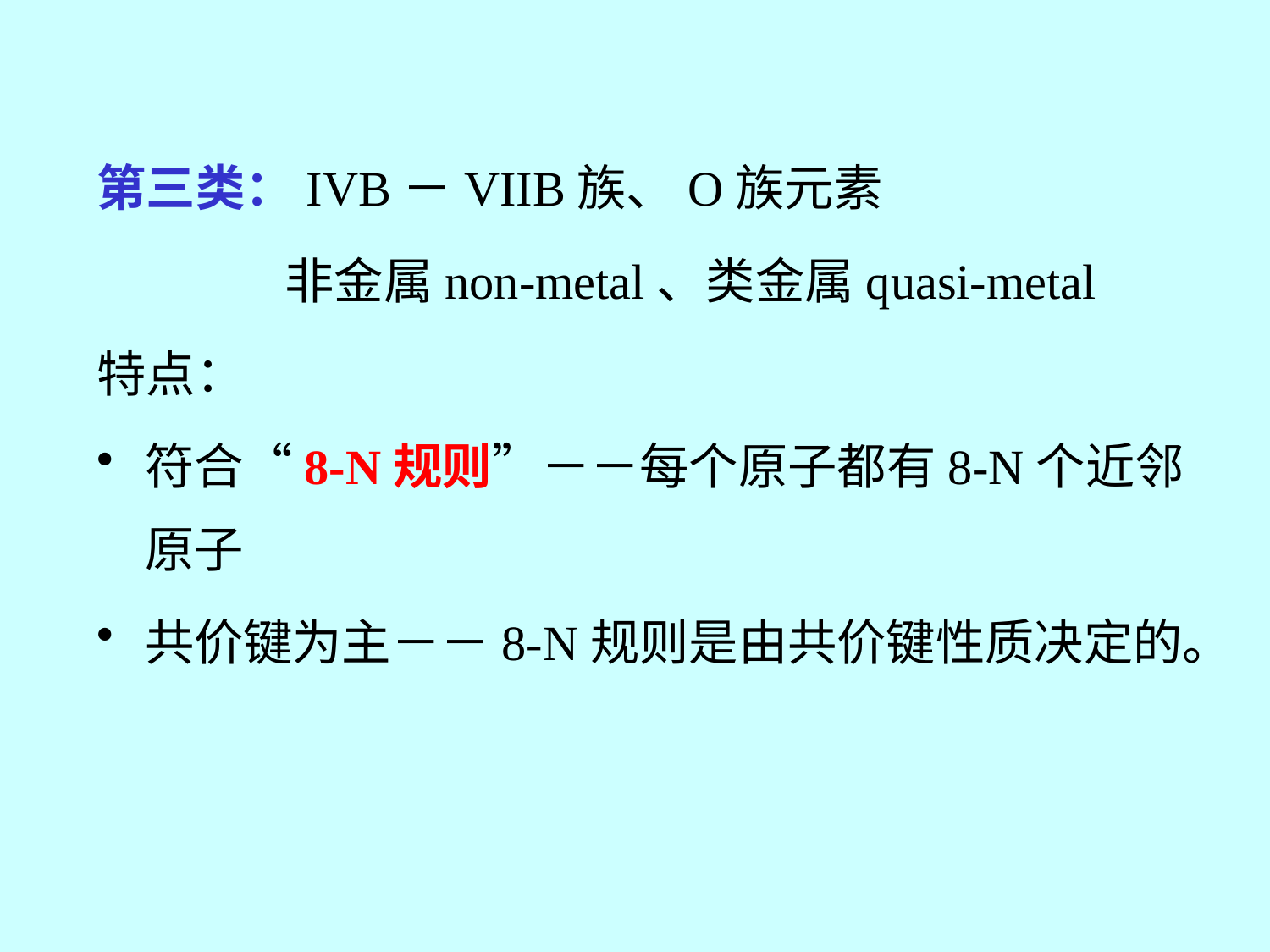

第三类：IVB－VIIB族、O族元素
                非金属non-metal、类金属quasi-metal
特点：
符合“8-N规则”－－每个原子都有8-N个近邻原子
共价键为主－－8-N规则是由共价键性质决定的。